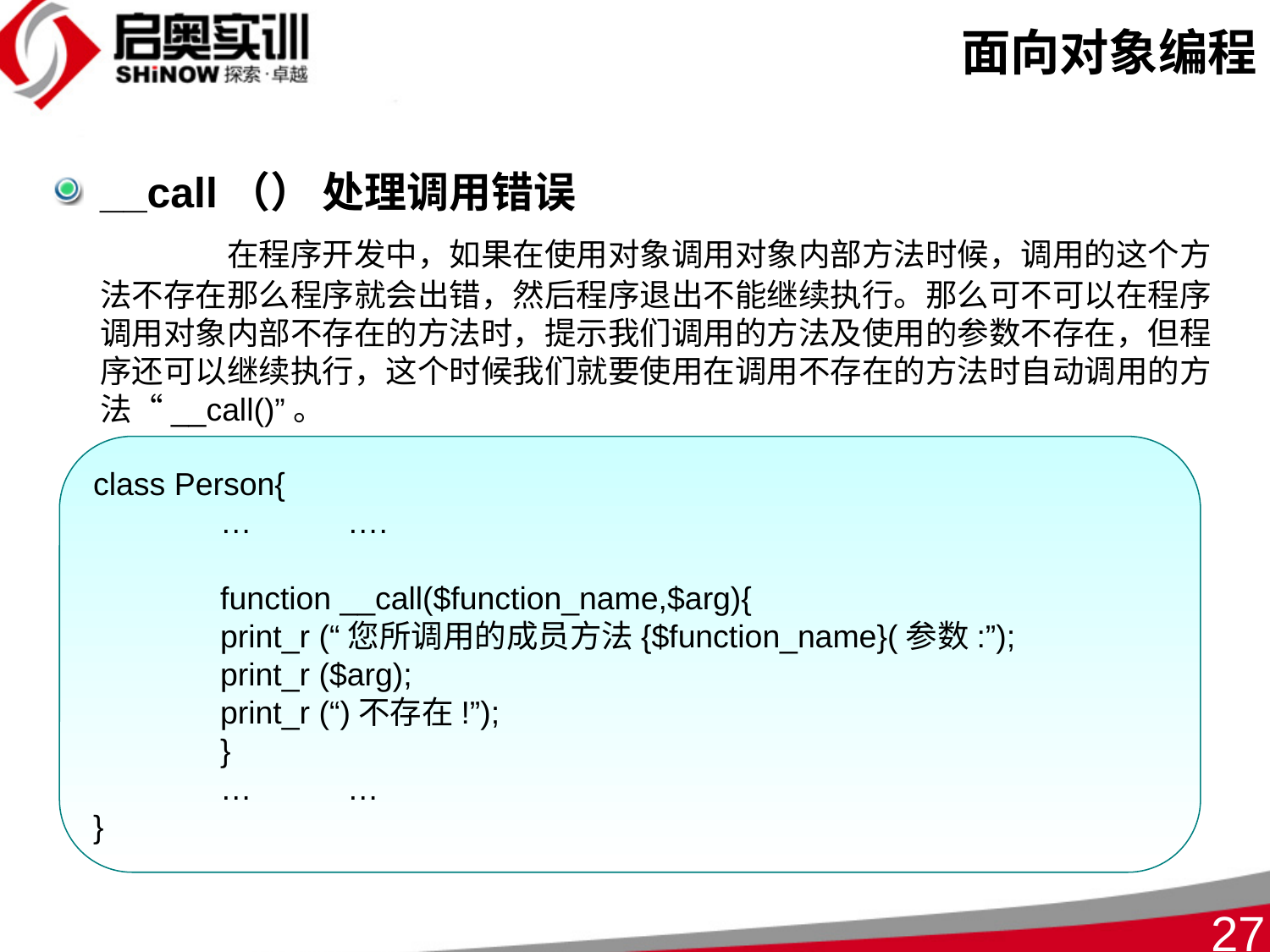

# 面向对象编程
__call（） 处理调用错误
		在程序开发中，如果在使用对象调用对象内部方法时候，调用的这个方法不存在那么程序就会出错，然后程序退出不能继续执行。那么可不可以在程序调用对象内部不存在的方法时，提示我们调用的方法及使用的参数不存在，但程序还可以继续执行，这个时候我们就要使用在调用不存在的方法时自动调用的方法“__call()”。
class Person{
	…	….

	function __call($function_name,$arg){
	print_r (“您所调用的成员方法{$function_name}(参数:”);
	print_r ($arg);
	print_r (“)不存在!”);
	}
	…	…
}
27